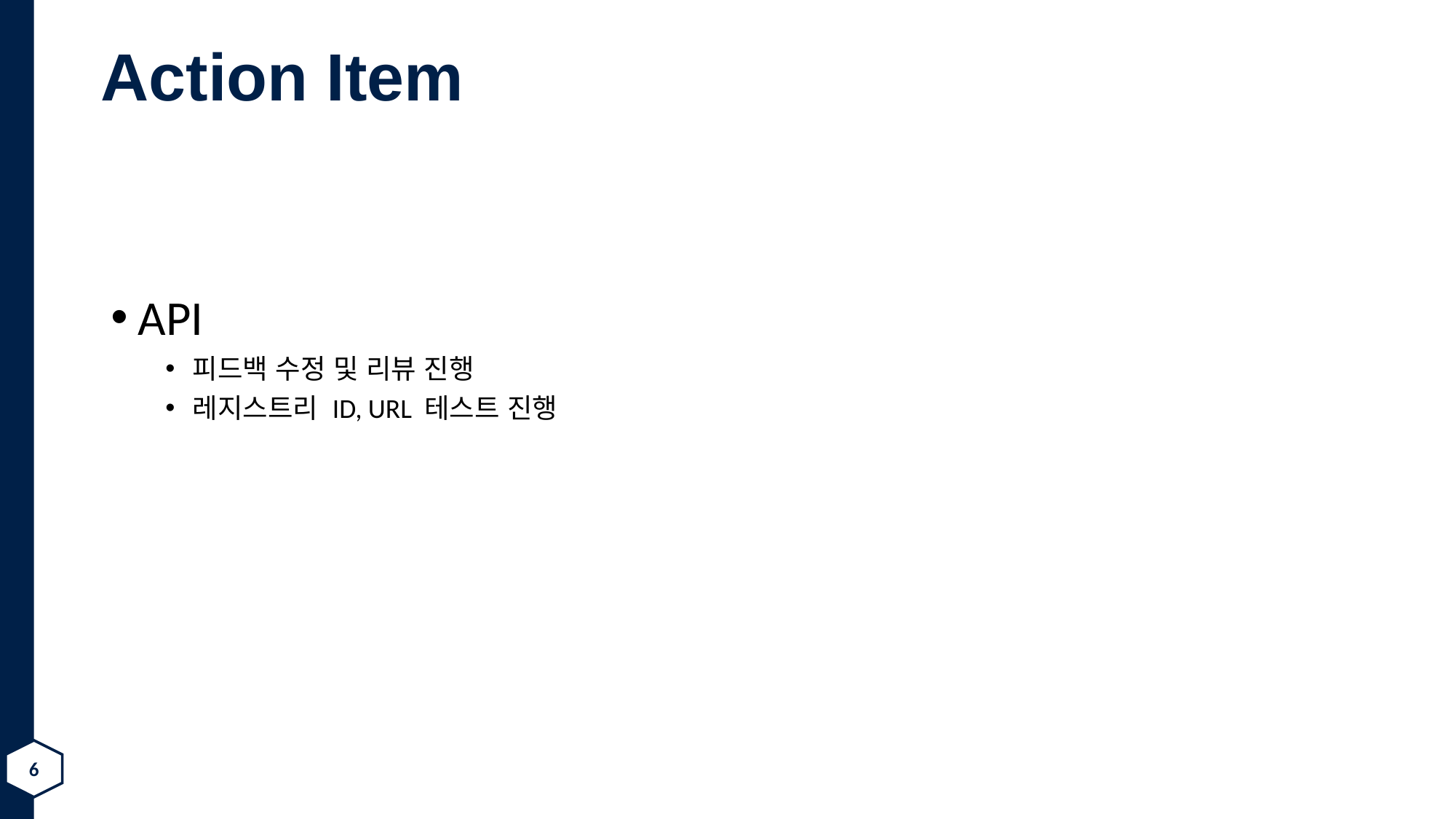

# Action Item

API
피드백 수정 및 리뷰 진행
레지스트리 ID, URL 테스트 진행